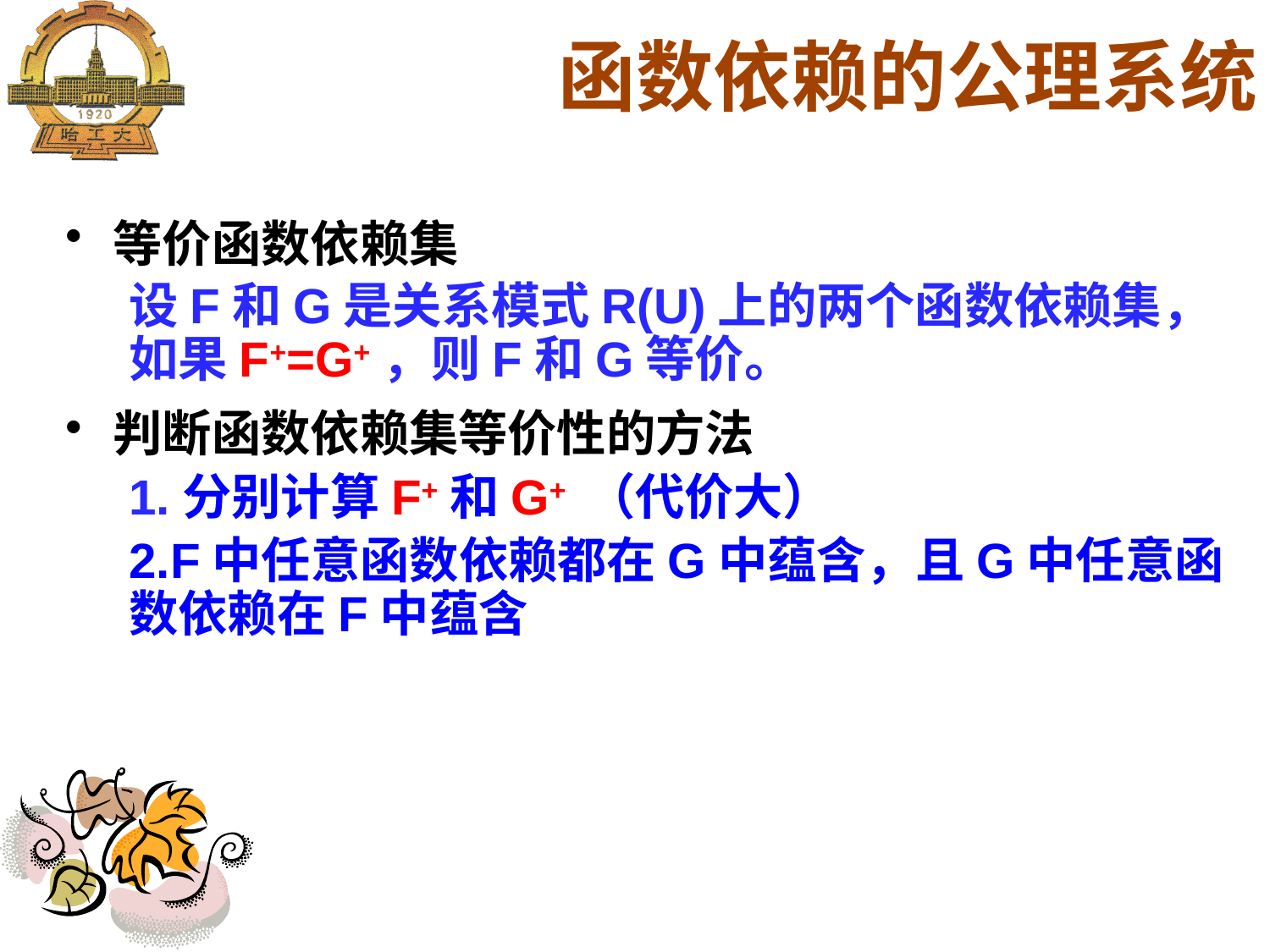

函数依赖的公理系统
等价函数依赖集
设F和G是关系模式R(U)上的两个函数依赖集，如果F+=G+，则F和G等价。
判断函数依赖集等价性的方法
1.分别计算F+和G+ （代价大）
2.F中任意函数依赖都在G中蕴含，且G中任意函数依赖在F中蕴含